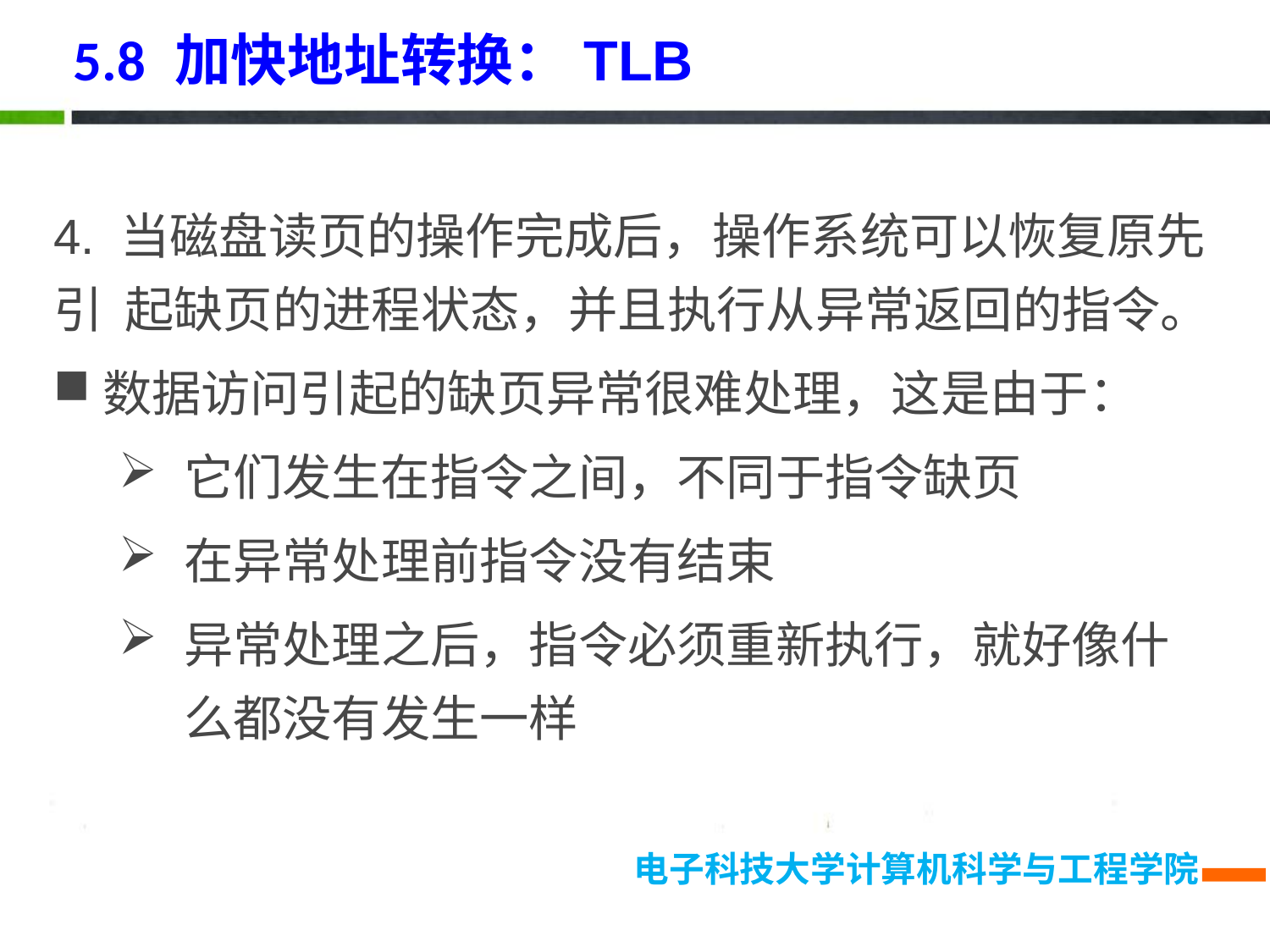

# 5.8 加快地址转换：TLB
4. 当磁盘读页的操作完成后，操作系统可以恢复原先引  起缺页的进程状态，并且执行从异常返回的指令。
数据访问引起的缺页异常很难处理，这是由于：
它们发生在指令之间，不同于指令缺页
在异常处理前指令没有结束
异常处理之后，指令必须重新执行，就好像什么都没有发生一样

69